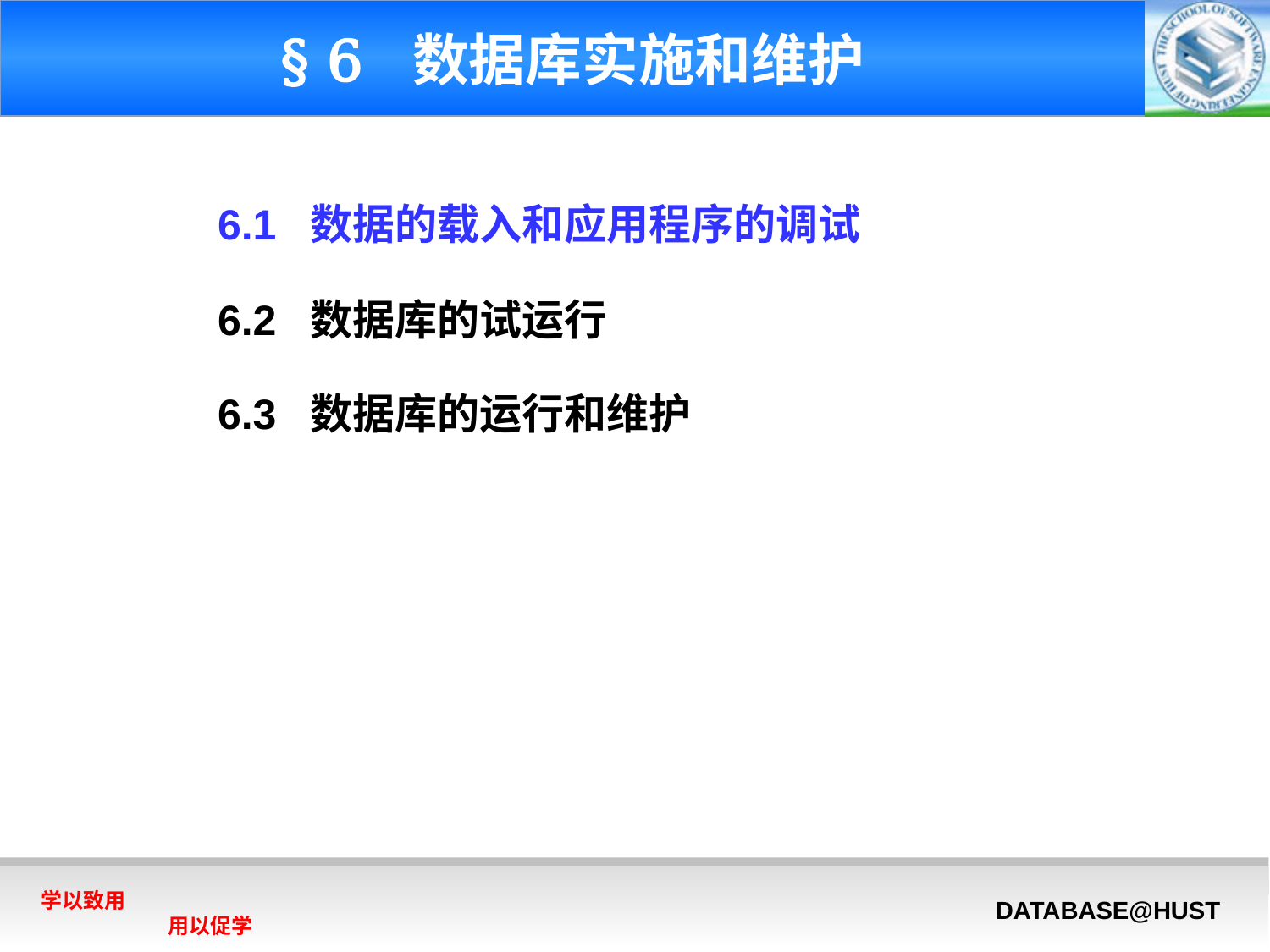

# § 6  数据库实施和维护
6.1  数据的载入和应用程序的调试
6.2  数据库的试运行
6.3  数据库的运行和维护